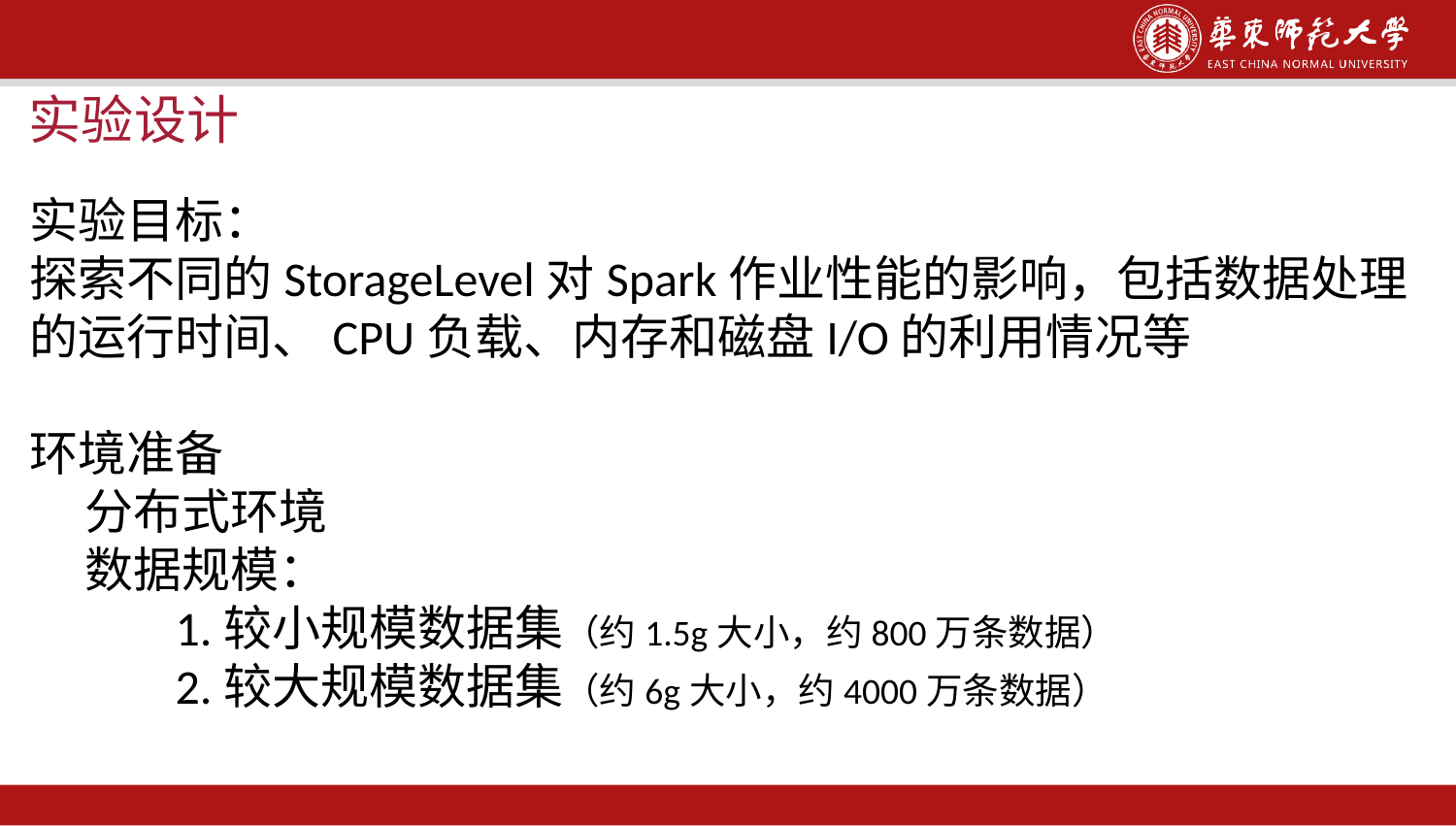

实验设计
实验目标：
探索不同的StorageLevel对Spark作业性能的影响，包括数据处理的运行时间、CPU负载、内存和磁盘I/O的利用情况等

环境准备
    分布式环境
    数据规模：
	1.较小规模数据集（约1.5g大小，约800万条数据）
	2.较大规模数据集（约6g大小，约4000万条数据）